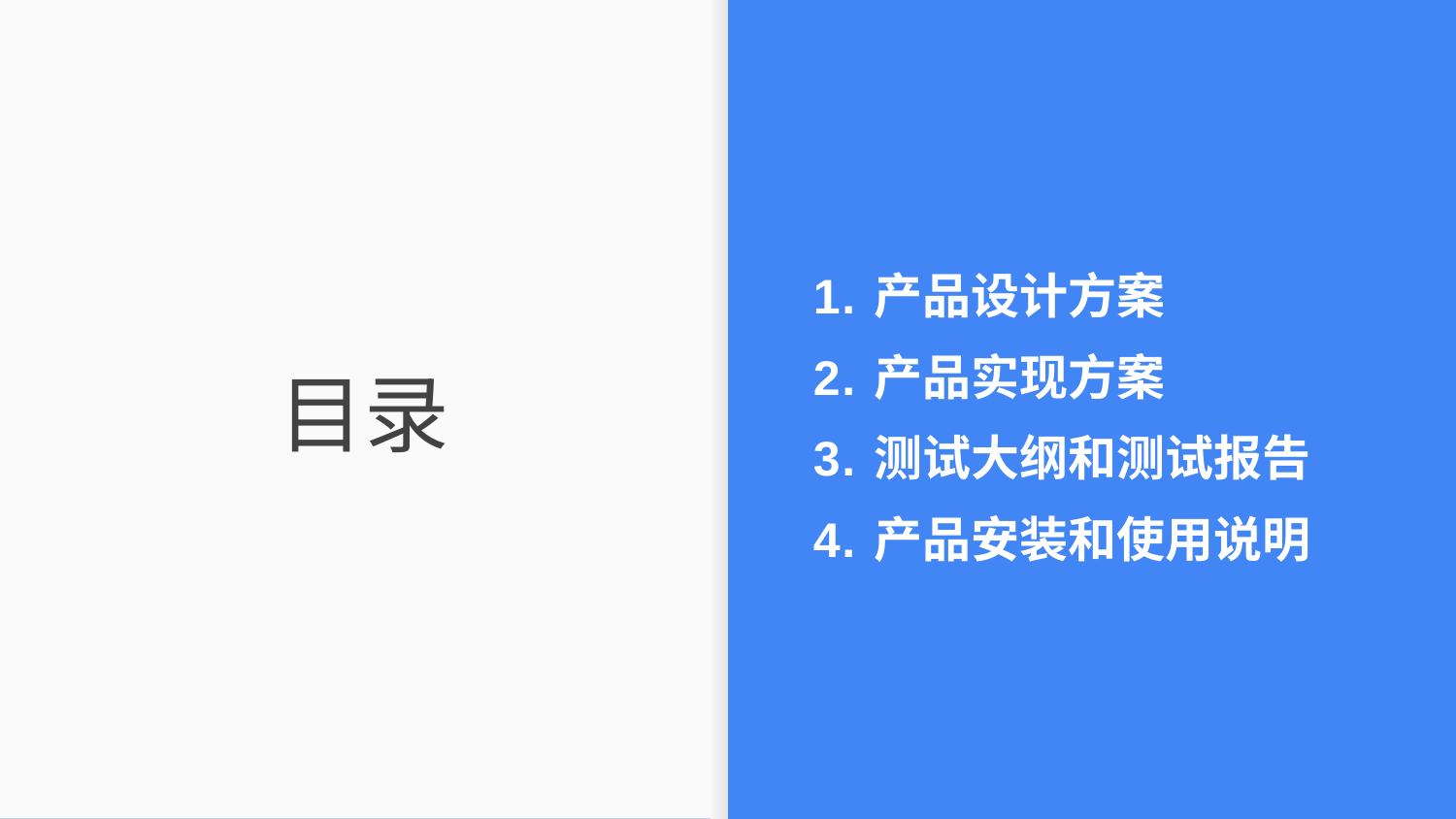

产品设计方案
产品实现方案
测试大纲和测试报告
产品安装和使用说明
# 目录